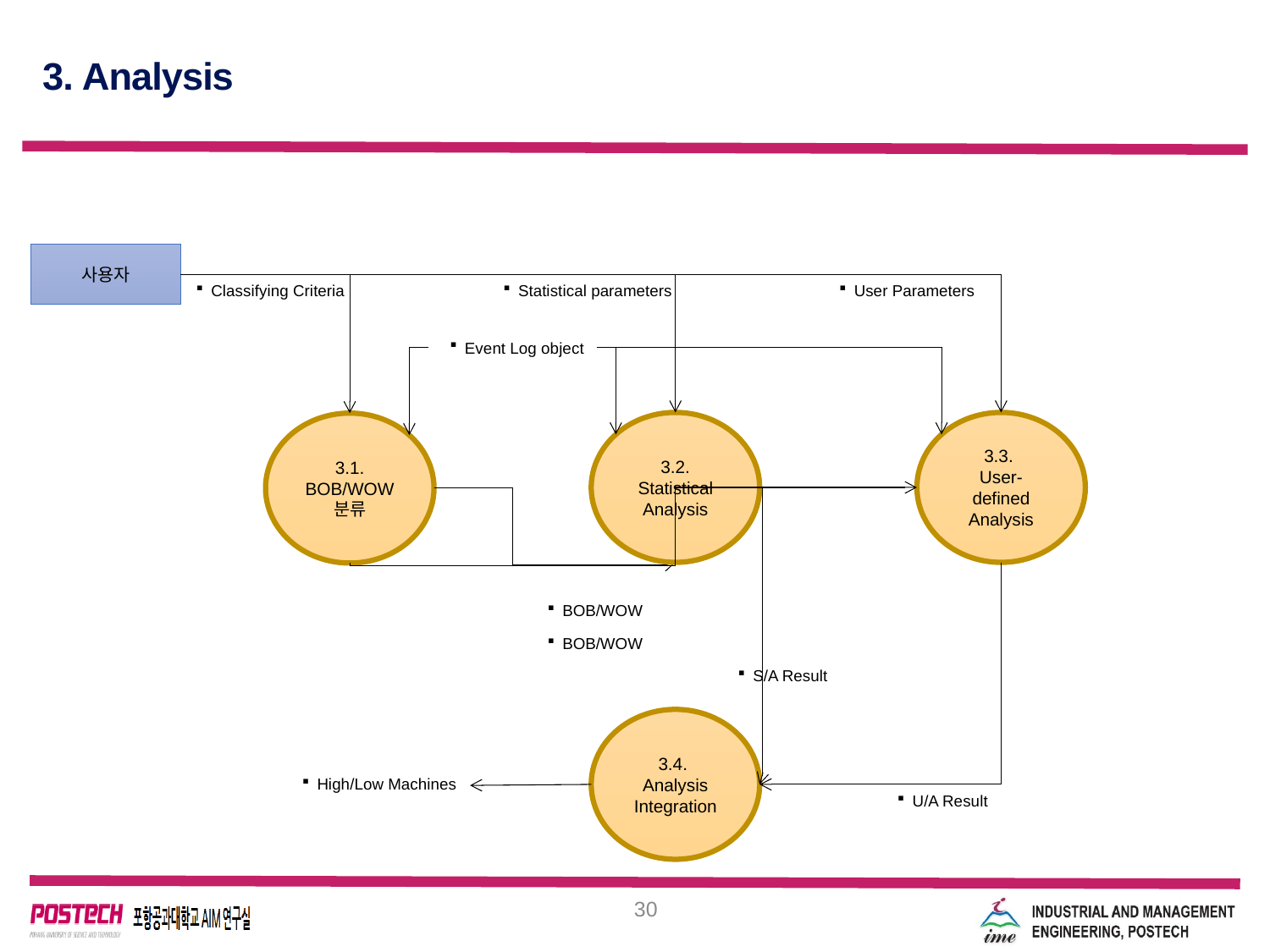

# 3. Analysis
사용자
Classifying Criteria
Statistical parameters
User Parameters
Event Log object
3.2. Statistical Analysis
3.3.
User-defined Analysis
3.1. BOB/WOW 분류
BOB/WOW
BOB/WOW
S/A Result
3.4.
Analysis Integration
High/Low Machines
U/A Result
30